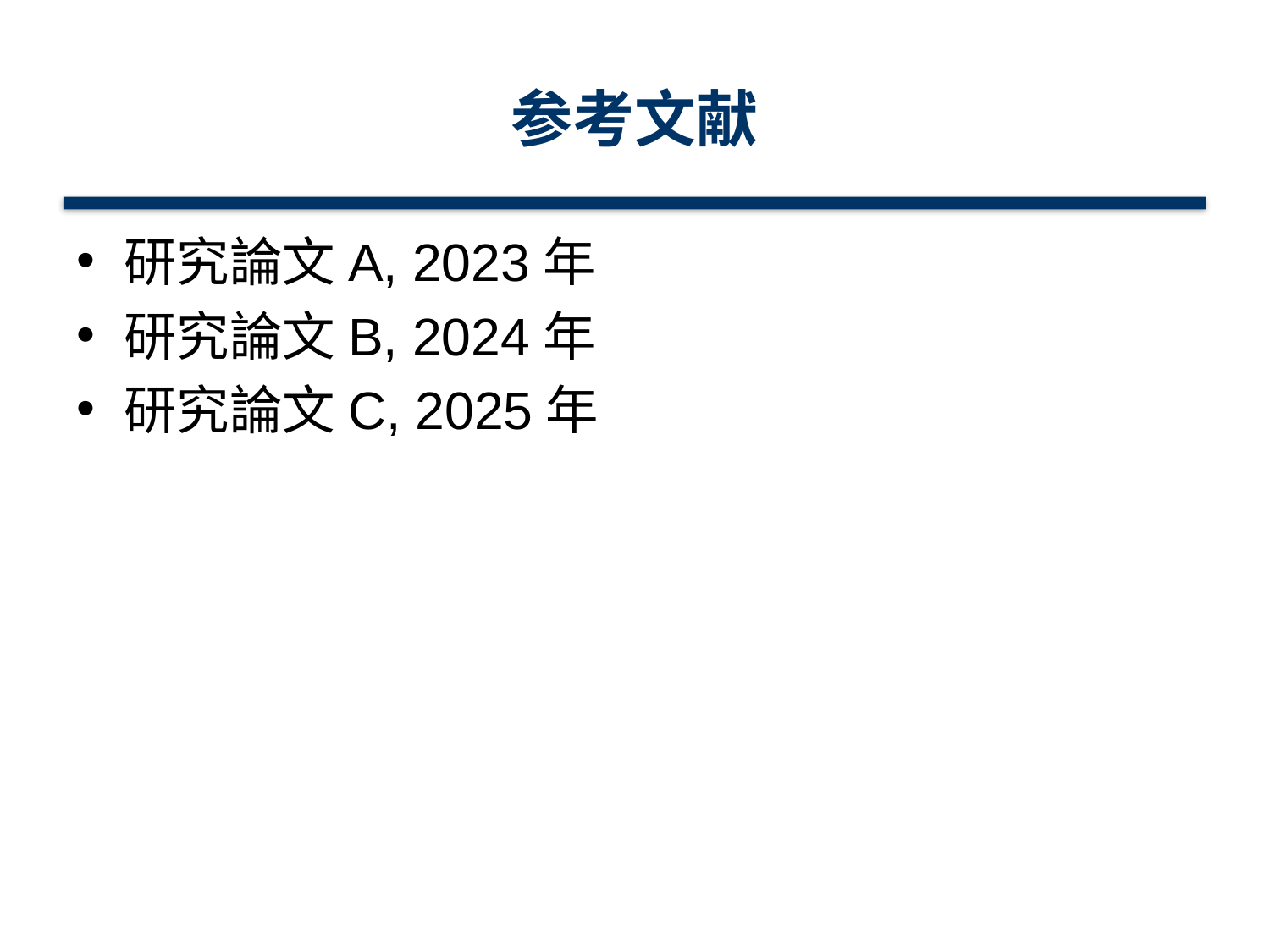

# 参考文献

研究論文A, 2023年
研究論文B, 2024年
研究論文C, 2025年